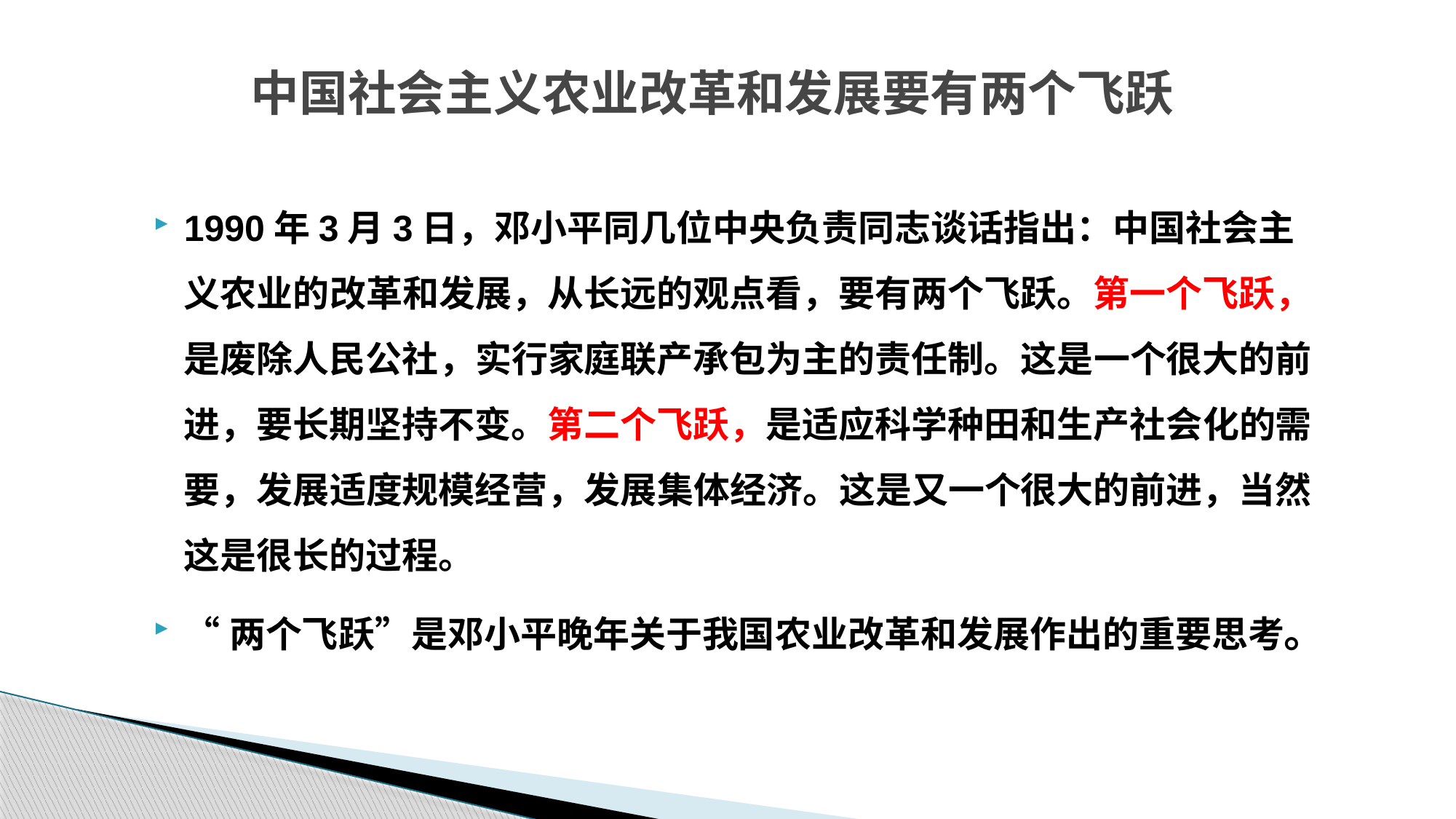

# 中国社会主义农业改革和发展要有两个飞跃

1990年3月3日，邓小平同几位中央负责同志谈话指出：中国社会主义农业的改革和发展，从长远的观点看，要有两个飞跃。第一个飞跃，是废除人民公社，实行家庭联产承包为主的责任制。这是一个很大的前进，要长期坚持不变。第二个飞跃，是适应科学种田和生产社会化的需要，发展适度规模经营，发展集体经济。这是又一个很大的前进，当然这是很长的过程。
“两个飞跃”是邓小平晚年关于我国农业改革和发展作出的重要思考。